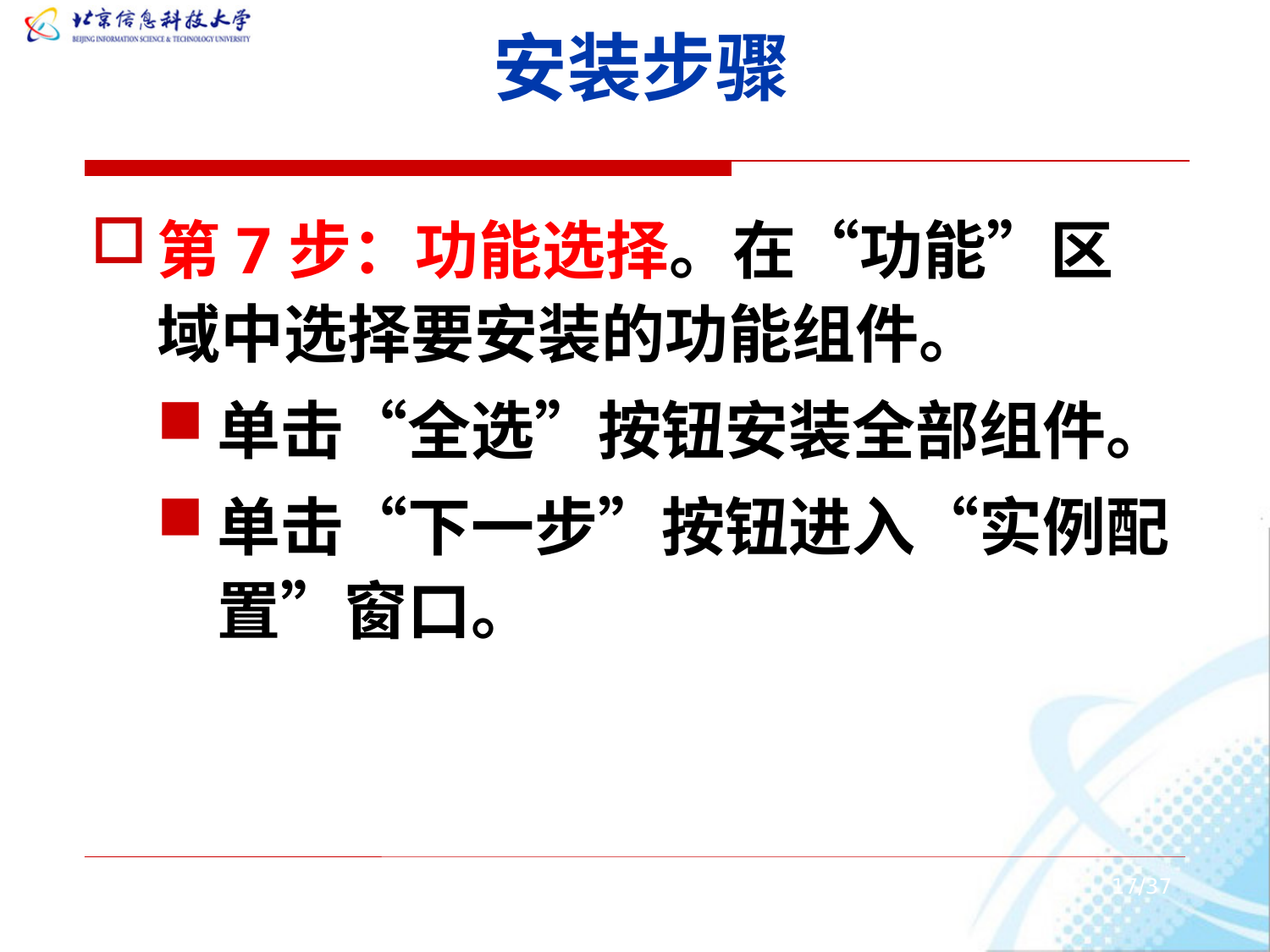

# 安装步骤
第7步：功能选择。在“功能”区域中选择要安装的功能组件。
单击“全选”按钮安装全部组件。
单击“下一步”按钮进入“实例配置”窗口。

17/37